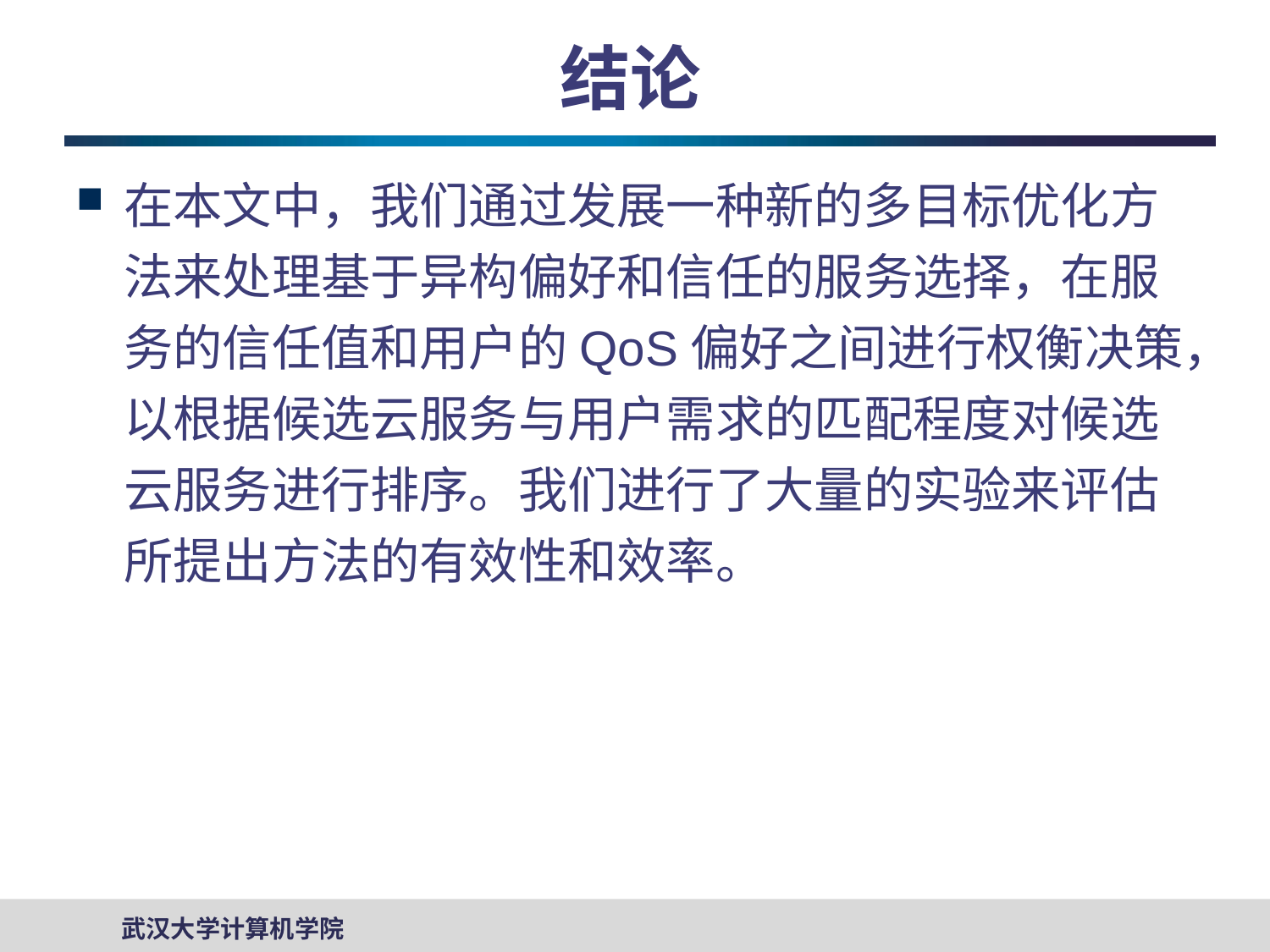

# 结论
在本文中，我们通过发展一种新的多目标优化方法来处理基于异构偏好和信任的服务选择，在服务的信任值和用户的QoS偏好之间进行权衡决策，以根据候选云服务与用户需求的匹配程度对候选云服务进行排序。我们进行了大量的实验来评估所提出方法的有效性和效率。